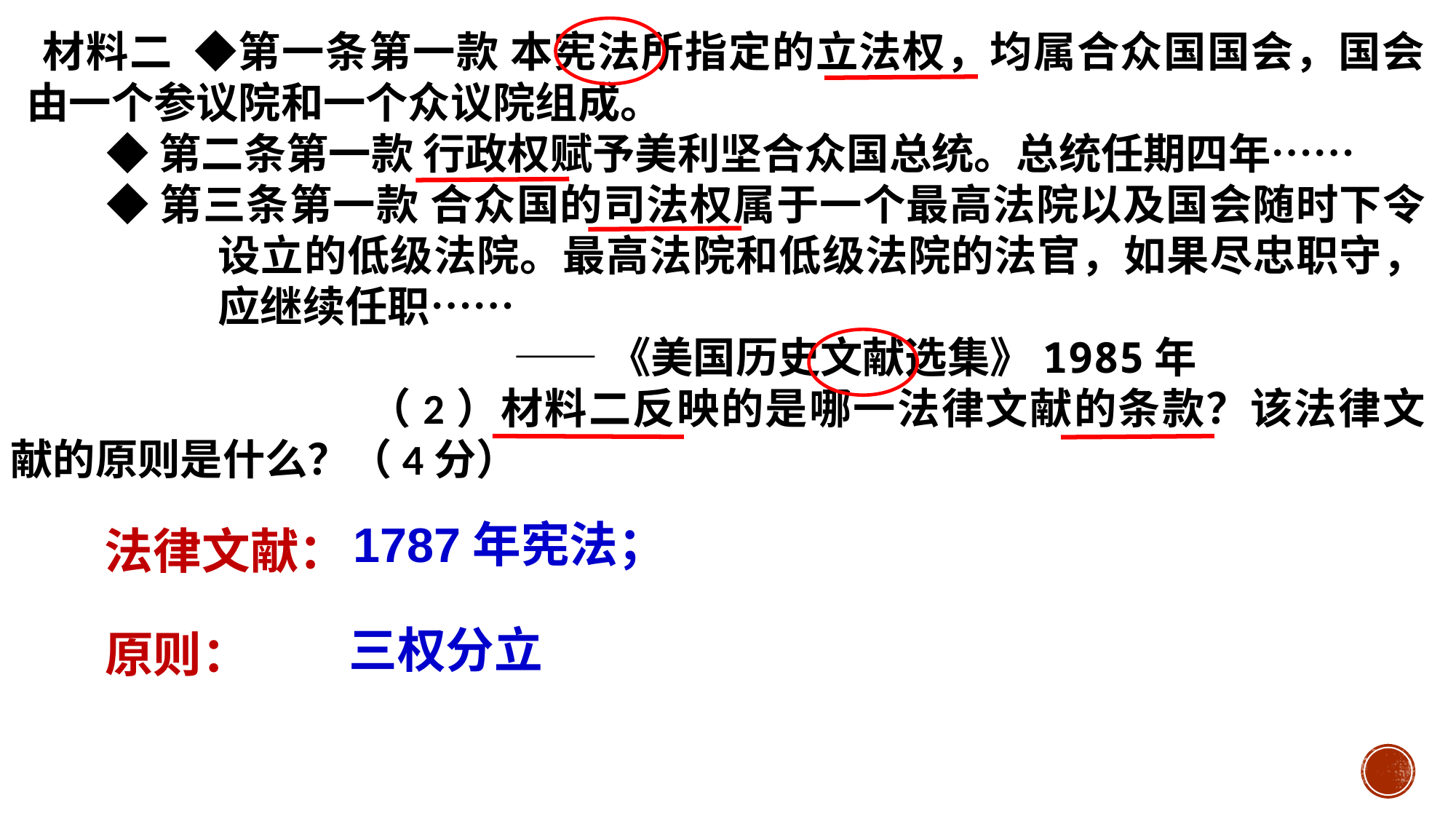

材料二  ◆第一条第一款 本宪法所指定的立法权，均属合众国国会，国会由一个参议院和一个众议院组成。
◆第二条第一款 行政权赋予美利坚合众国总统。总统任期四年……
◆第三条第一款 合众国的司法权属于一个最高法院以及国会随时下令设立的低级法院。最高法院和低级法院的法官，如果尽忠职守，应继续任职……
               ——《美国历史文献选集》1985年
（2）材料二反映的是哪一法律文献的条款？该法律文献的原则是什么？（4分）

法律文献：
1787年宪法；
原则：
三权分立